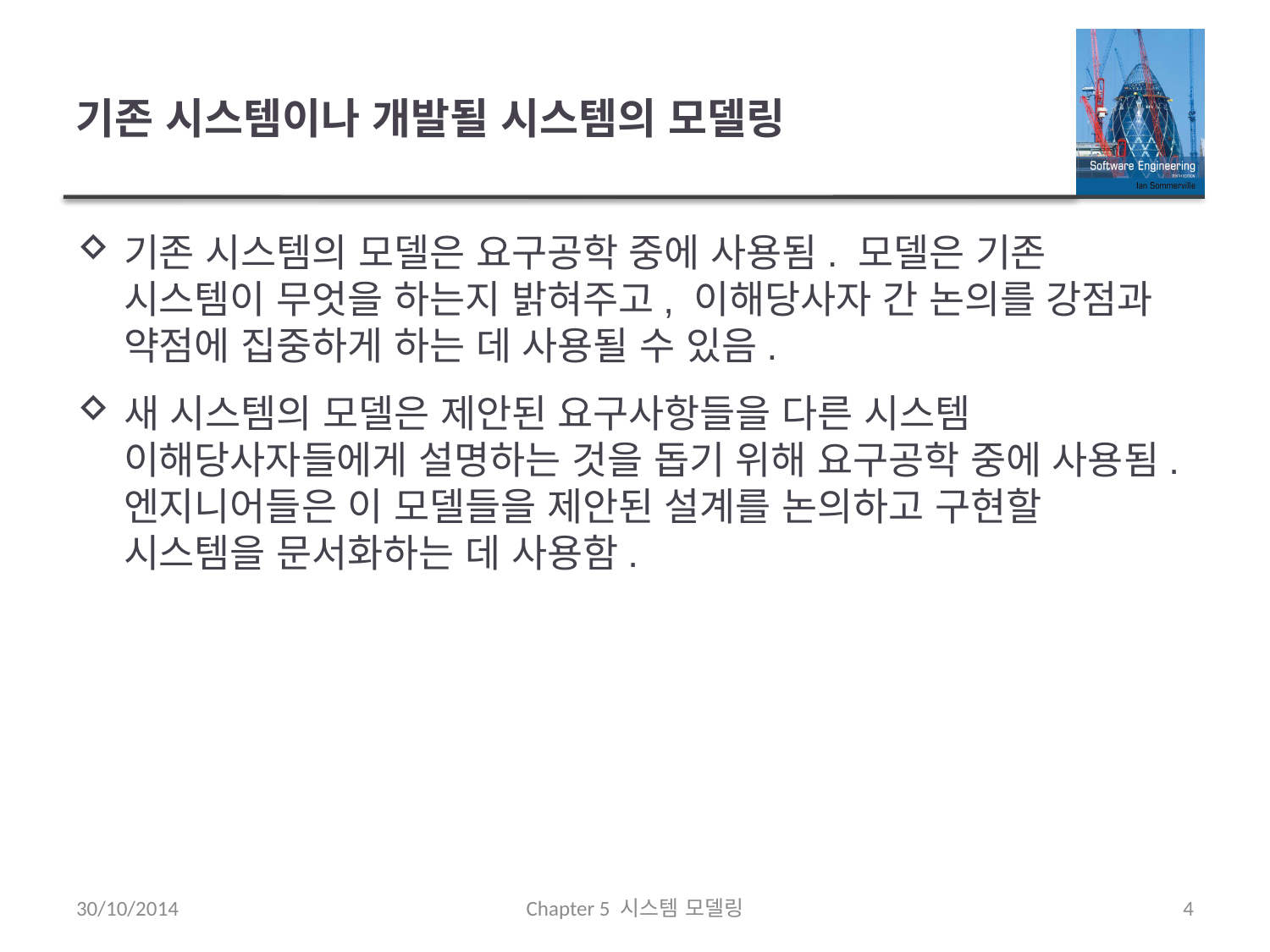

# 기존 시스템이나 개발될 시스템의 모델링
기존 시스템의 모델은 요구공학 중에 사용됨. 모델은 기존 시스템이 무엇을 하는지 밝혀주고, 이해당사자 간 논의를 강점과 약점에 집중하게 하는 데 사용될 수 있음.
새 시스템의 모델은 제안된 요구사항들을 다른 시스템 이해당사자들에게 설명하는 것을 돕기 위해 요구공학 중에 사용됨. 엔지니어들은 이 모델들을 제안된 설계를 논의하고 구현할 시스템을 문서화하는 데 사용함.
30/10/2014
Chapter 5 시스템 모델링
4